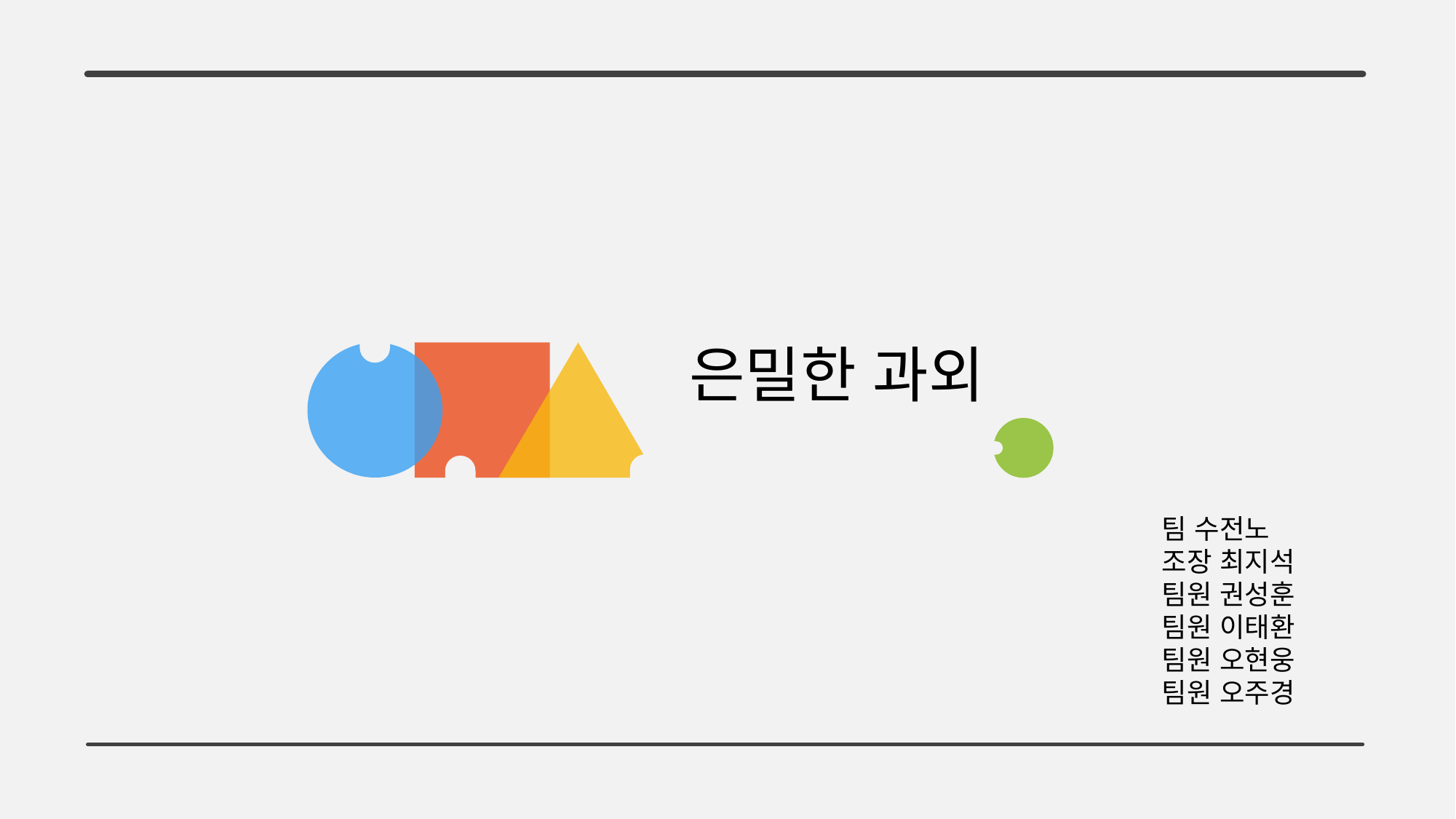

은밀한 과외

팀 수전노
조장 최지석
팀원 권성훈
팀원 이태환
팀원 오현웅
팀원 오주경